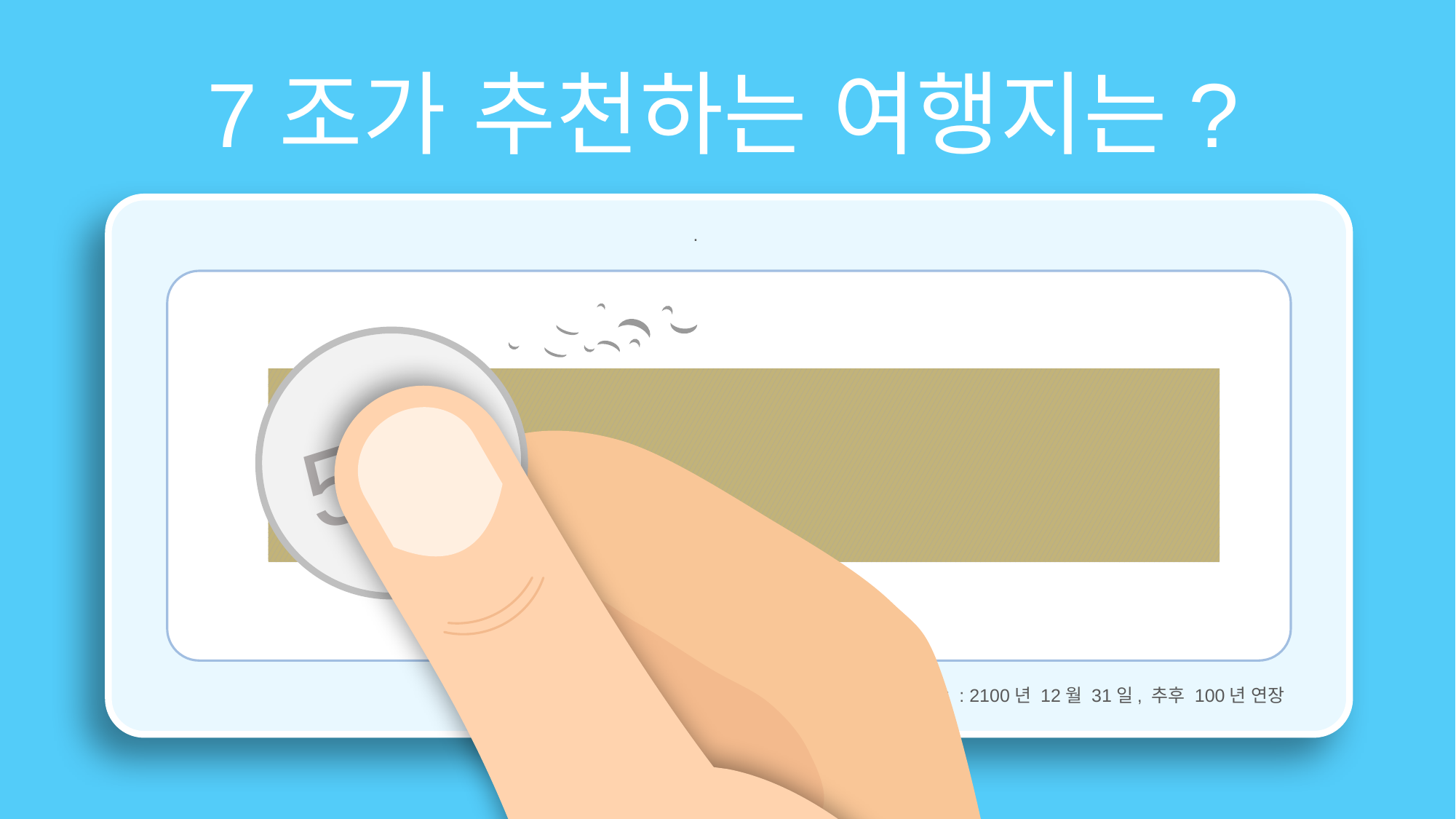

7조가 추천하는 여행지는?

.

500

오사카
PPT 템플릿 무료 다운로드 기간 : 2100년 12월 31일, 추후 100년 연장